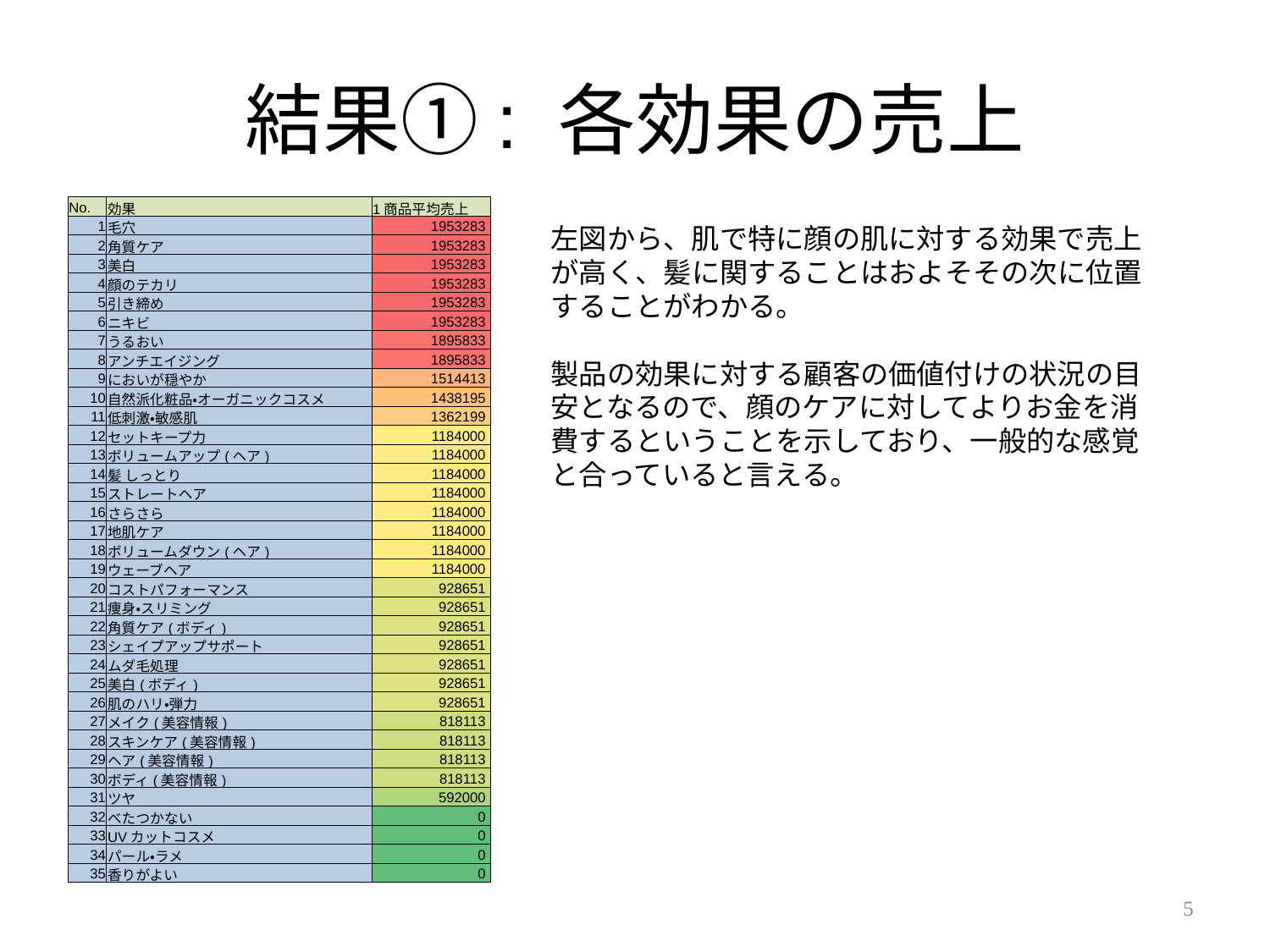

# 結果①: 各効果の売上
| No. | 効果 | 1商品平均売上 |
| --- | --- | --- |
| 1 | 毛穴 | 1953283 |
| 2 | 角質ケア | 1953283 |
| 3 | 美白 | 1953283 |
| 4 | 顔のテカリ | 1953283 |
| 5 | 引き締め | 1953283 |
| 6 | ニキビ | 1953283 |
| 7 | うるおい | 1895833 |
| 8 | アンチエイジング | 1895833 |
| 9 | においが穏やか | 1514413 |
| 10 | 自然派化粧品・オーガニックコスメ | 1438195 |
| 11 | 低刺激・敏感肌 | 1362199 |
| 12 | セットキープ力 | 1184000 |
| 13 | ボリュームアップ(ヘア) | 1184000 |
| 14 | 髪 しっとり | 1184000 |
| 15 | ストレートヘア | 1184000 |
| 16 | さらさら | 1184000 |
| 17 | 地肌ケア | 1184000 |
| 18 | ボリュームダウン(ヘア) | 1184000 |
| 19 | ウェーブヘア | 1184000 |
| 20 | コストパフォーマンス | 928651 |
| 21 | 痩身・スリミング | 928651 |
| 22 | 角質ケア(ボディ) | 928651 |
| 23 | シェイプアップサポート | 928651 |
| 24 | ムダ毛処理 | 928651 |
| 25 | 美白(ボディ) | 928651 |
| 26 | 肌のハリ・弾力 | 928651 |
| 27 | メイク(美容情報) | 818113 |
| 28 | スキンケア(美容情報) | 818113 |
| 29 | ヘア(美容情報) | 818113 |
| 30 | ボディ(美容情報) | 818113 |
| 31 | ツヤ | 592000 |
| 32 | べたつかない | 0 |
| 33 | UVカットコスメ | 0 |
| 34 | パール・ラメ | 0 |
| 35 | 香りがよい | 0 |
左図から、肌で特に顔の肌に対する効果で売上が高く、髪に関することはおよそその次に位置することがわかる。

製品の効果に対する顧客の価値付けの状況の目安となるので、顔のケアに対してよりお金を消費するということを示しており、一般的な感覚と合っていると言える。
5